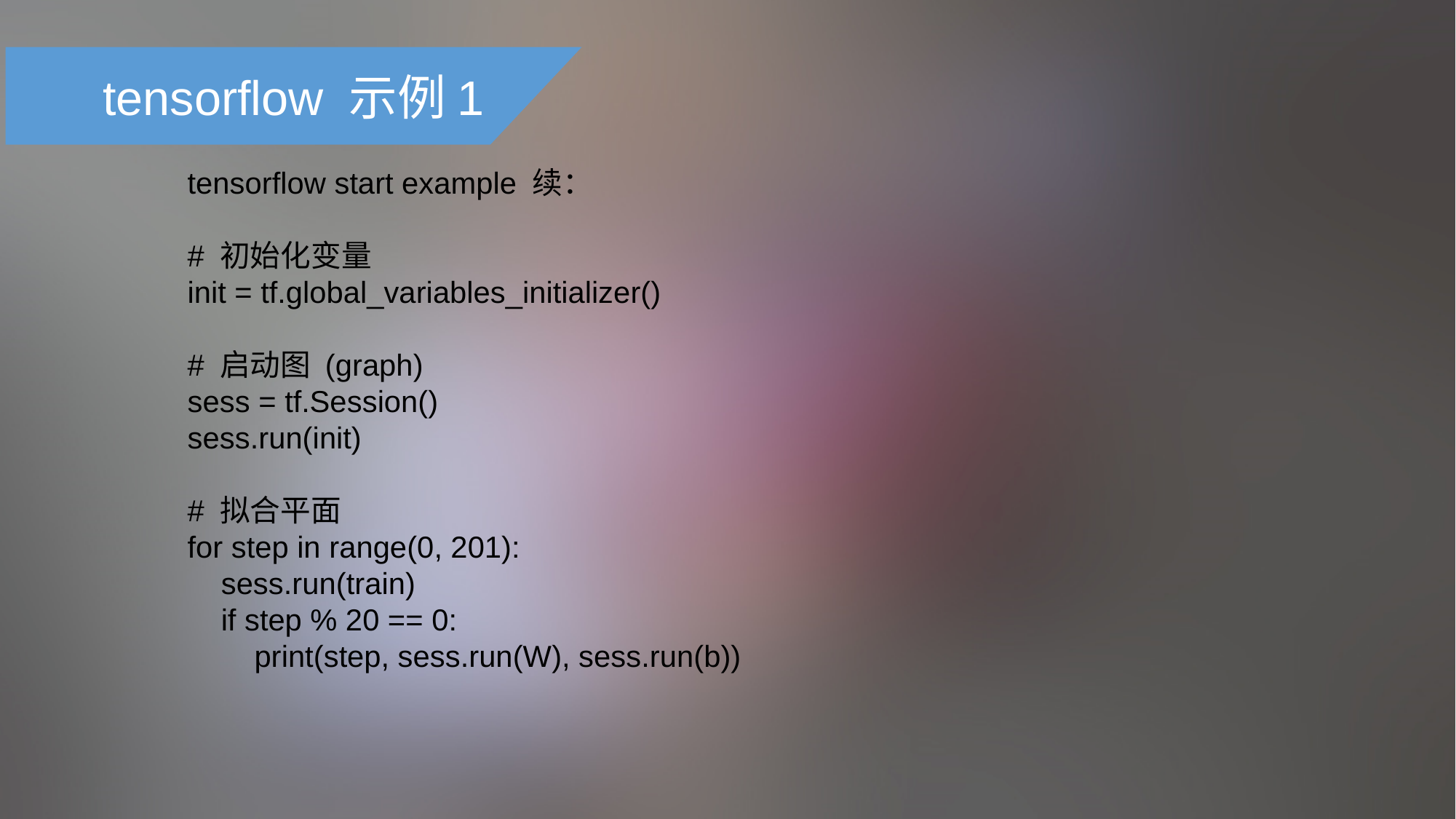

tensorflow 示例1
tensorflow start example 续：

# 初始化变量
init = tf.global_variables_initializer()

# 启动图 (graph)
sess = tf.Session()
sess.run(init)

# 拟合平面
for step in range(0, 201):
    sess.run(train)
    if step % 20 == 0:
        print(step, sess.run(W), sess.run(b))